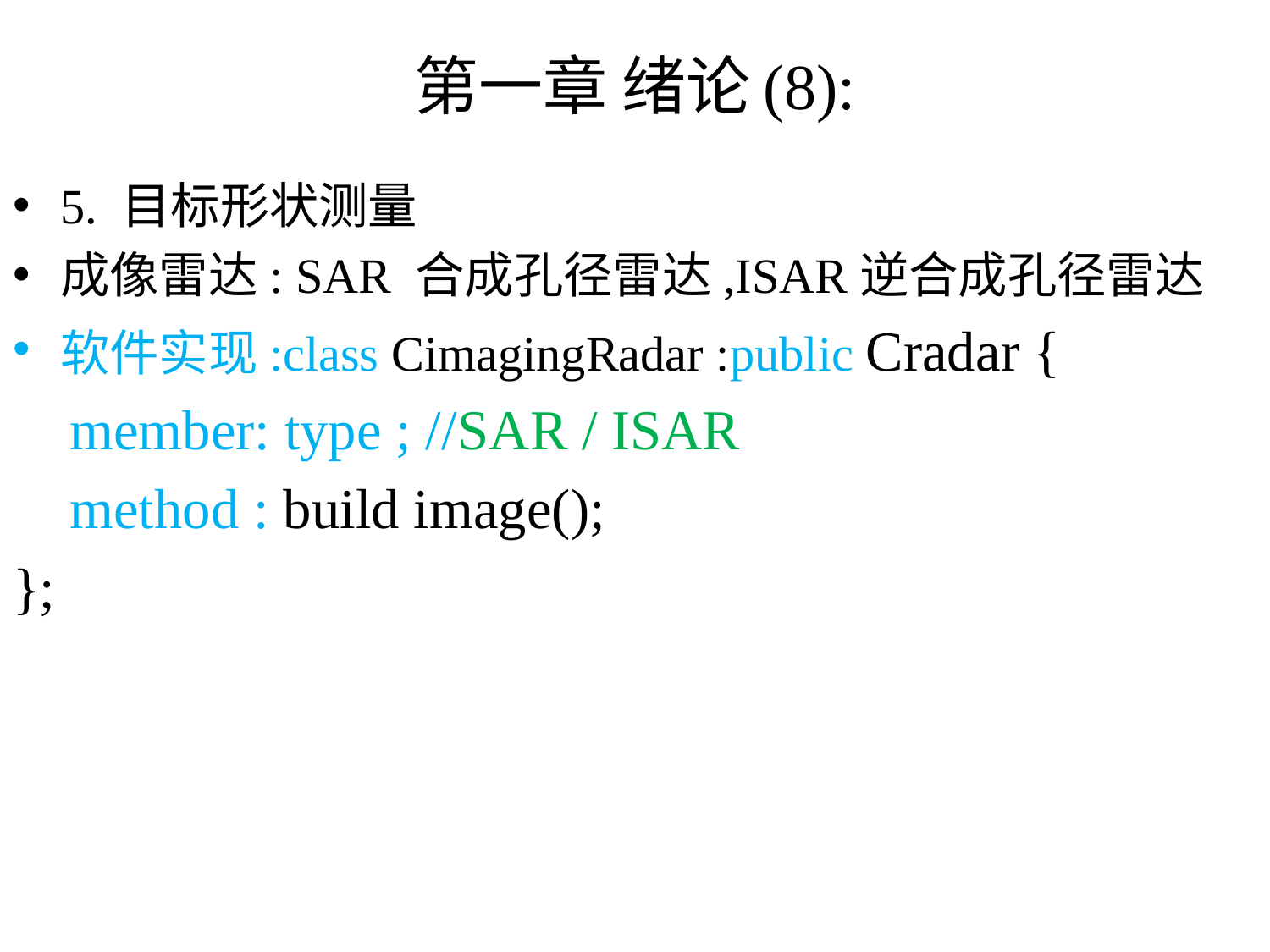

# 第一章 绪论(8):
5. 目标形状测量
成像雷达: SAR 合成孔径雷达,ISAR逆合成孔径雷达
软件实现:class CimagingRadar :public Cradar {
    member: type ; //SAR / ISAR
    method : build image();
};